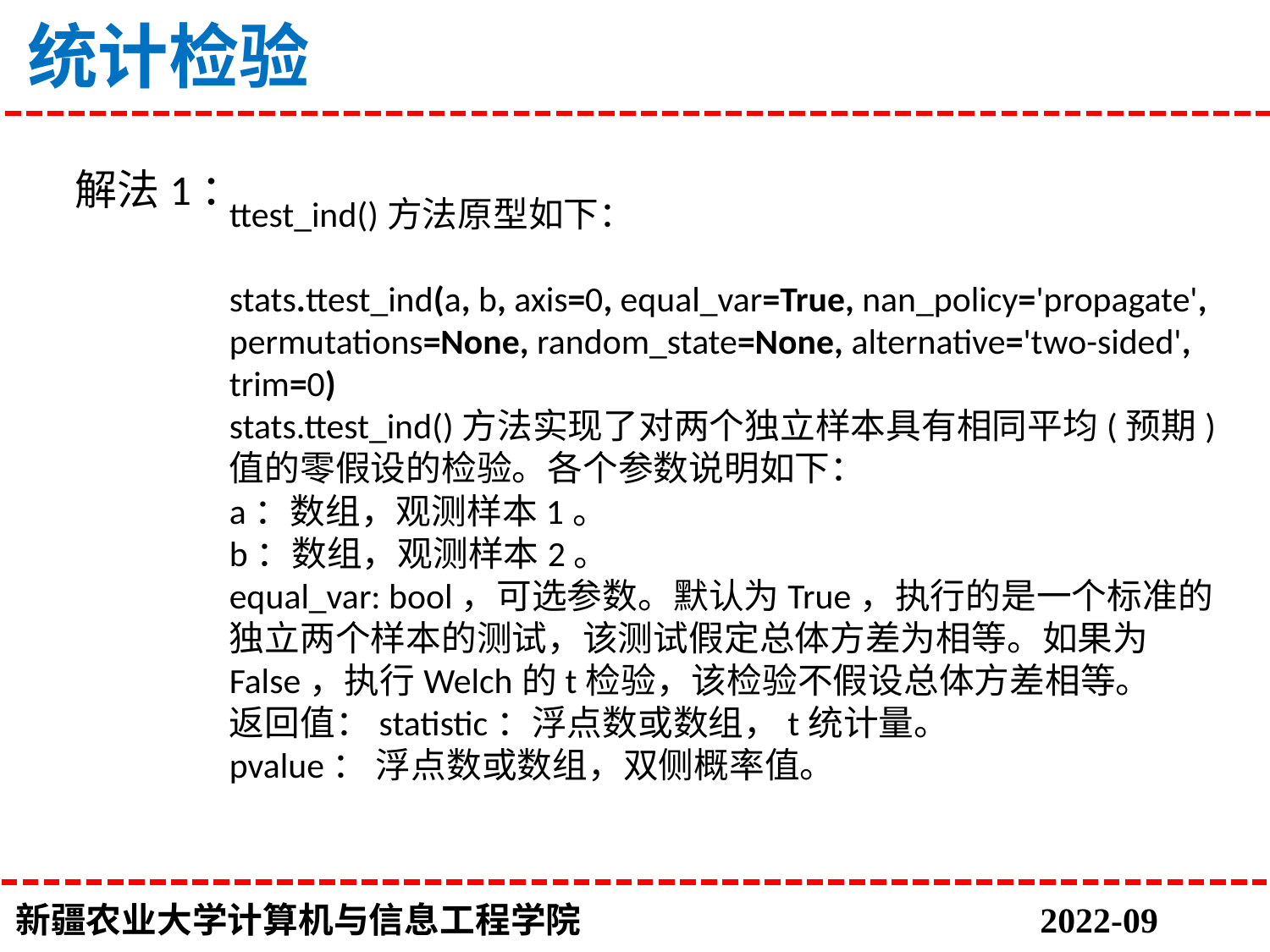

# 统计检验
解法1：
ttest_ind()方法原型如下：

stats.ttest_ind(a, b, axis=0, equal_var=True, nan_policy='propagate', permutations=None, random_state=None, alternative='two-sided', trim=0)
stats.ttest_ind()方法实现了对两个独立样本具有相同平均(预期)值的零假设的检验。各个参数说明如下：
a：数组，观测样本1。
b：数组，观测样本2。
equal_var: bool，可选参数。默认为True，执行的是一个标准的独立两个样本的测试，该测试假定总体方差为相等。如果为False，执行Welch的t检验，该检验不假设总体方差相等。
返回值：statistic：浮点数或数组，t统计量。
pvalue： 浮点数或数组，双侧概率值。